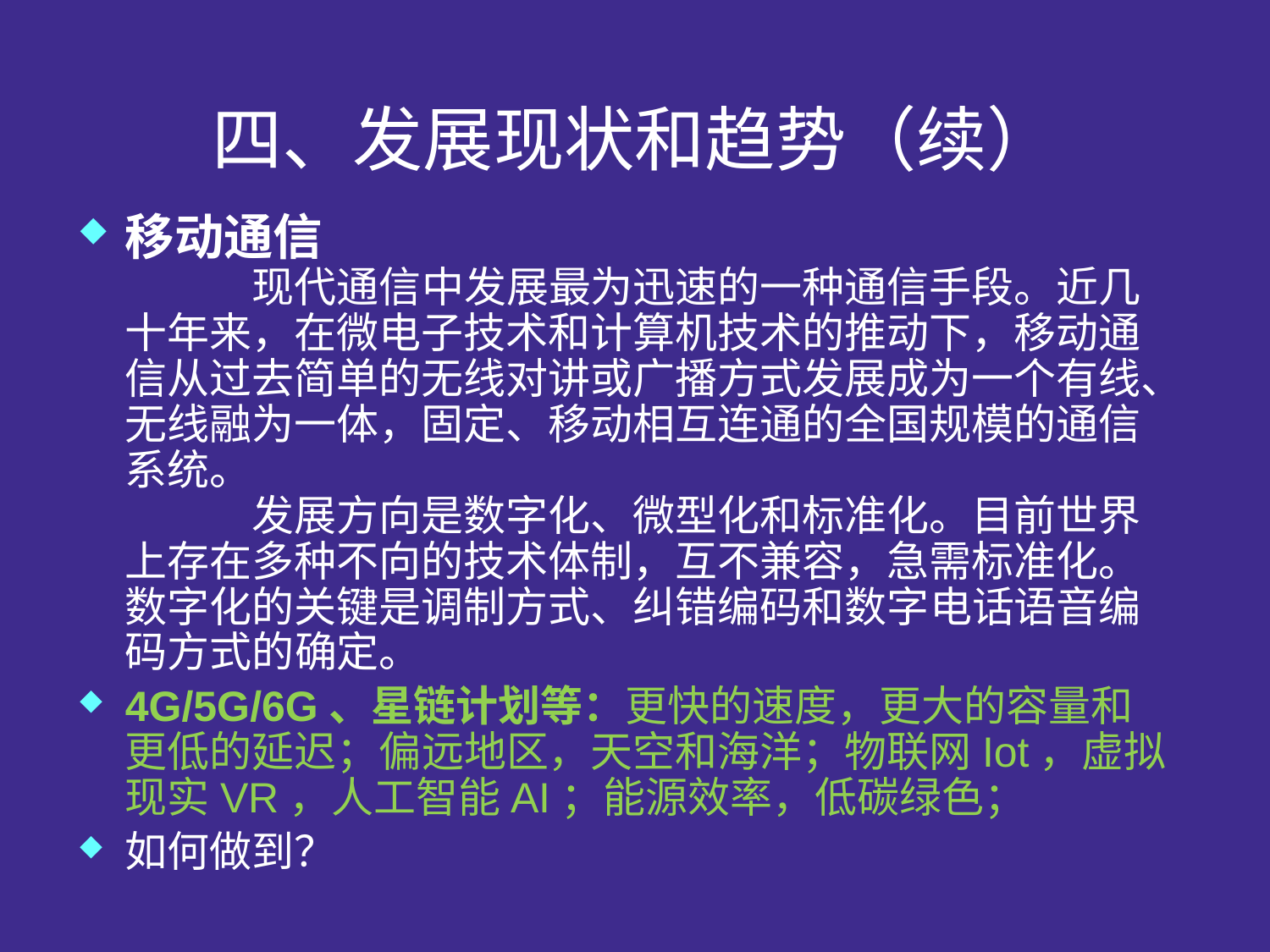

# 四、发展现状和趋势（续）
移动通信
	现代通信中发展最为迅速的一种通信手段。近几十年来，在微电子技术和计算机技术的推动下，移动通信从过去简单的无线对讲或广播方式发展成为一个有线、无线融为一体，固定、移动相互连通的全国规模的通信系统。
	发展方向是数字化、微型化和标准化。目前世界上存在多种不向的技术体制，互不兼容，急需标准化。数字化的关键是调制方式、纠错编码和数字电话语音编码方式的确定。
4G/5G/6G、星链计划等：更快的速度，更大的容量和更低的延迟；偏远地区，天空和海洋；物联网Iot，虚拟现实VR，人工智能AI；能源效率，低碳绿色；
如何做到？